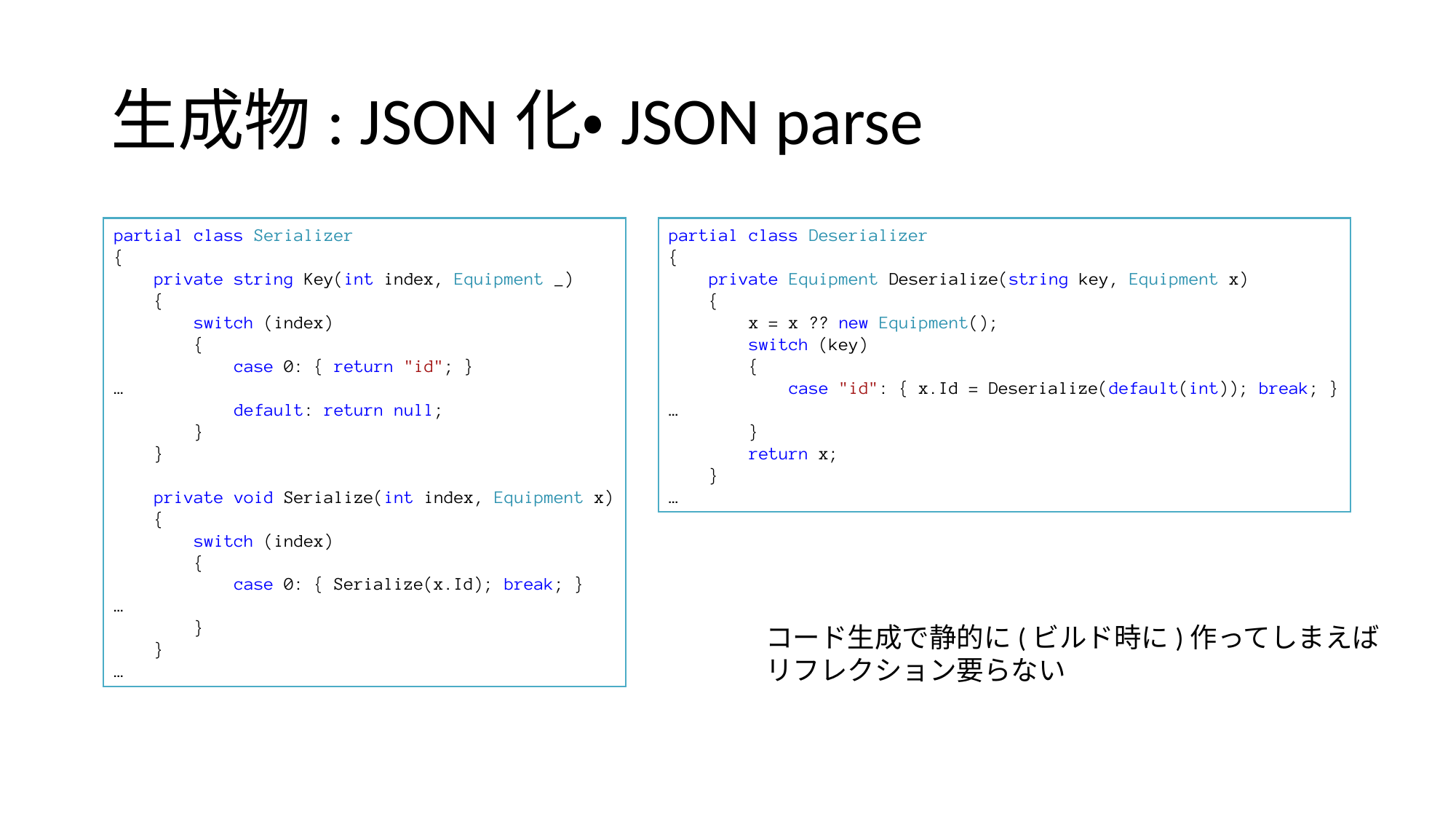

# 生成物: JSON化・JSON parse
partial class Serializer
{
    private string Key(int index, Equipment _)
    {
        switch (index)
        {
            case 0: { return "id"; }
…
            default: return null;
        }
    }

    private void Serialize(int index, Equipment x)
    {
        switch (index)
        {
            case 0: { Serialize(x.Id); break; }
…
        }
    }
…
partial class Deserializer
{
    private Equipment Deserialize(string key, Equipment x)
    {
        x = x ?? new Equipment();
        switch (key)
        {
            case "id": { x.Id = Deserialize(default(int)); break; }
…
        }
        return x;
    }
…
コード生成で静的に(ビルド時に)作ってしまえば
リフレクション要らない